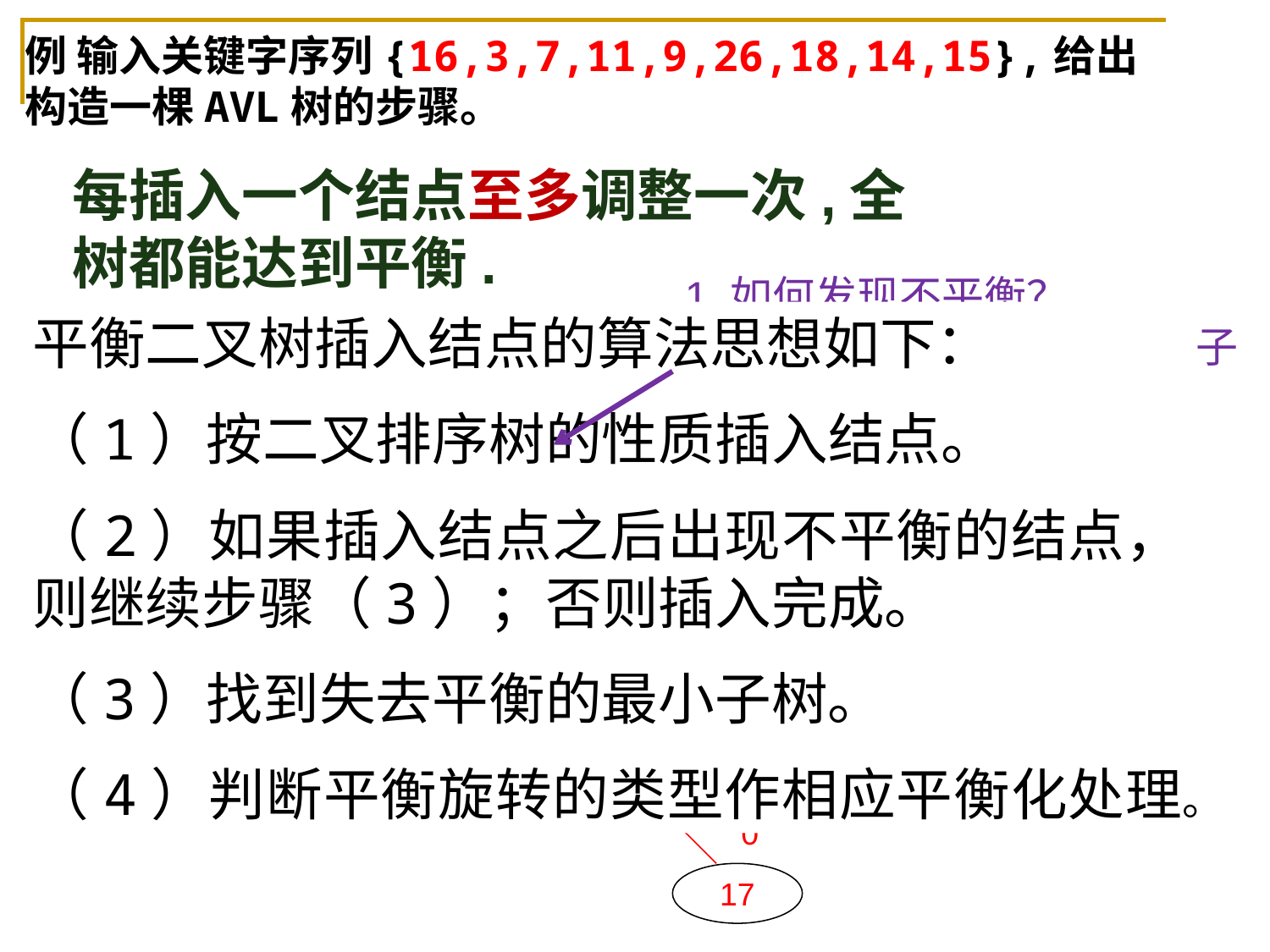

例 输入关键字序列{16,3,7,11,9,26,18,14,15},给出构造一棵AVL树的步骤。
每插入一个结点至多调整一次,全树都能达到平衡.
1.如何发现不平衡？
2.如何确定失去平衡的最小子树？
3.如何判断平衡旋转类型？
2
平衡二叉树插入结点的算法思想如下：
（1）按二叉排序树的性质插入结点。
（2）如果插入结点之后出现不平衡的结点，则继续步骤（3）；否则插入完成。
（3）找到失去平衡的最小子树。
（4）判断平衡旋转的类型作相应平衡化处理。
11

18
7

3
9
15
26

14
16
2
1
1
0
17